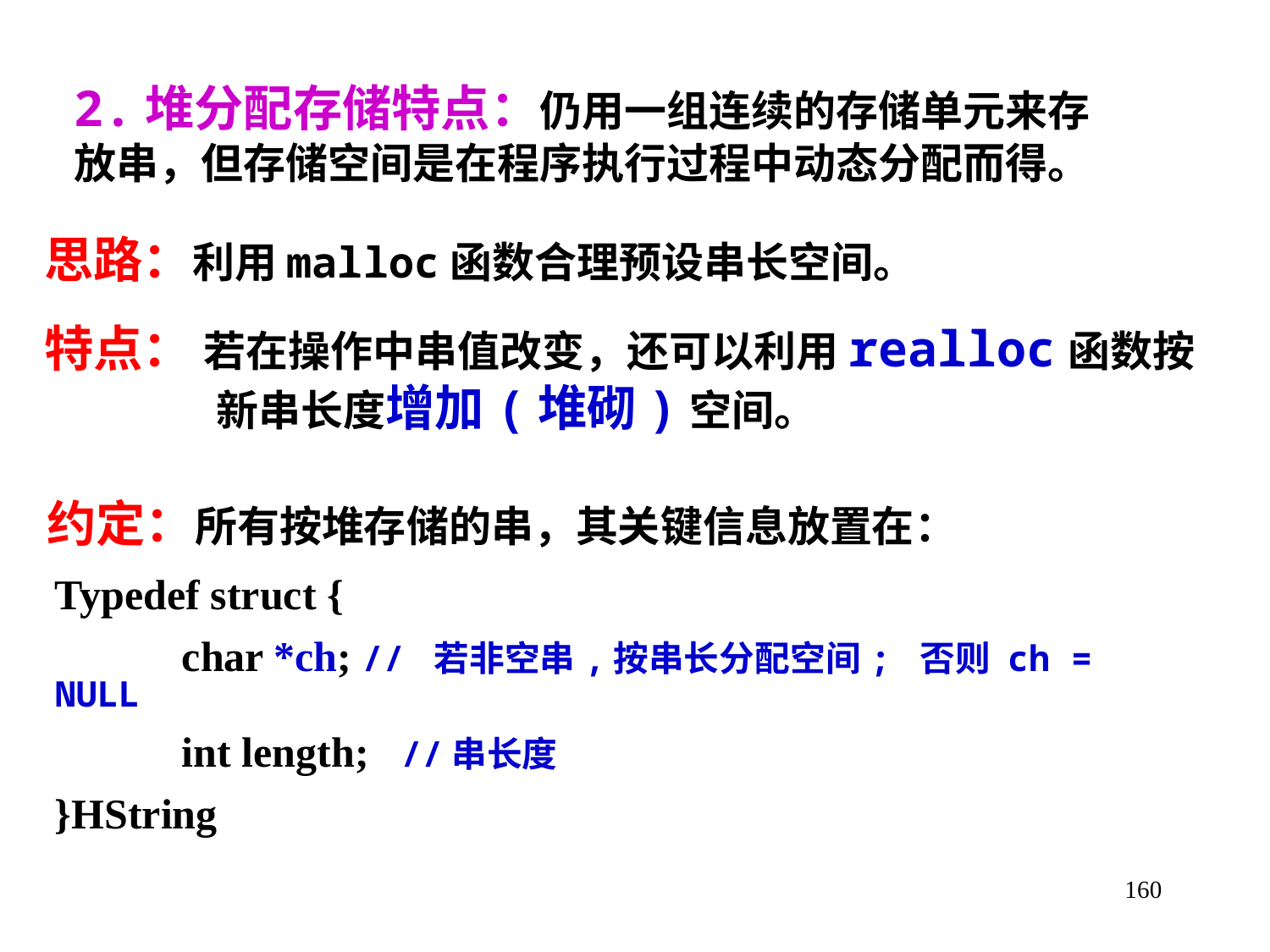

# 2.堆分配存储特点：仍用一组连续的存储单元来存放串，但存储空间是在程序执行过程中动态分配而得。
思路：利用malloc函数合理预设串长空间。
特点： 若在操作中串值改变，还可以利用realloc函数按新串长度增加(堆砌)空间。
约定：所有按堆存储的串，其关键信息放置在：
Typedef struct {
	char *ch; // 若非空串,按串长分配空间; 否则 ch = NULL
	int length;   //串长度
}HString
160